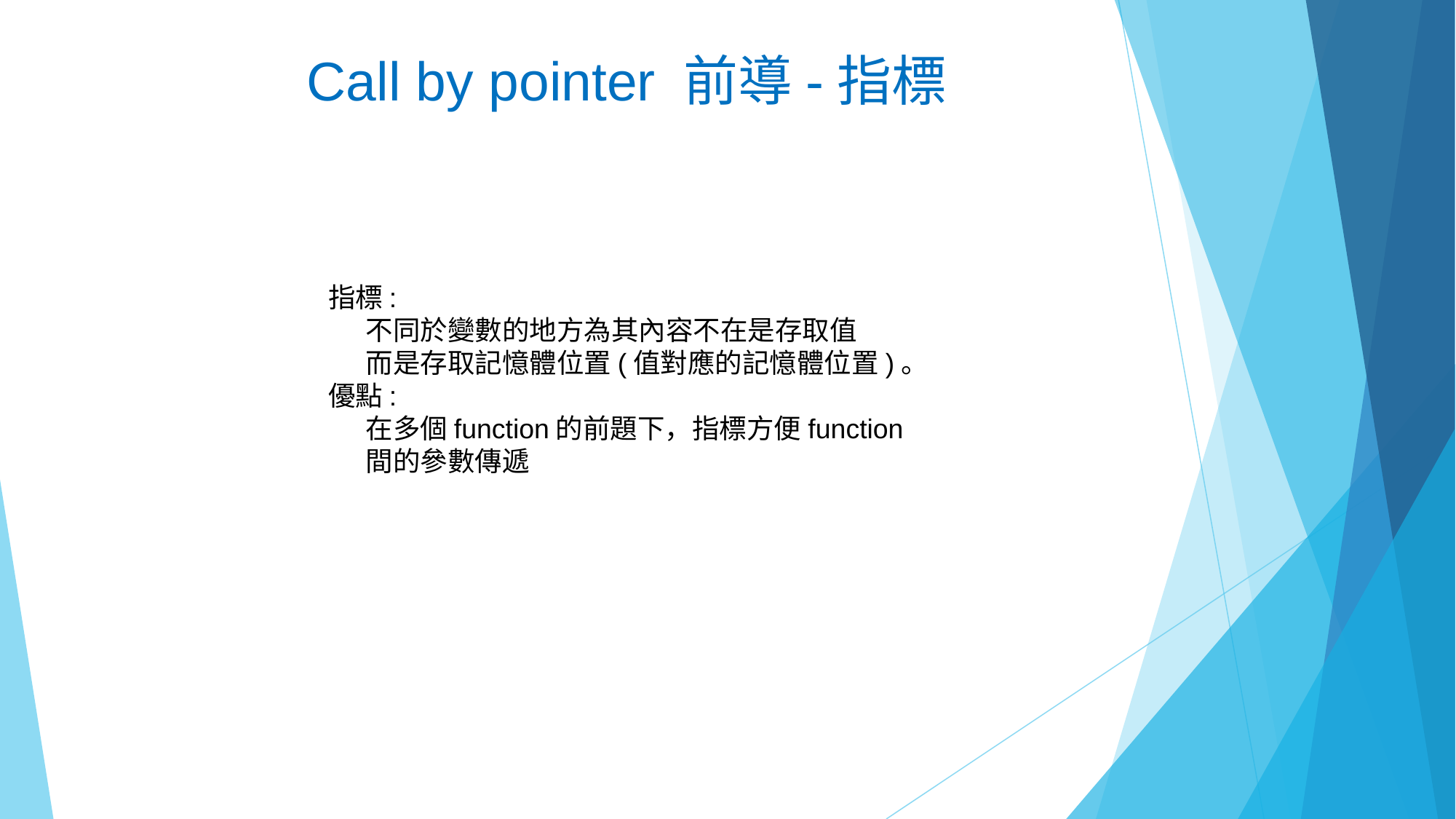

# Call by pointer 前導-指標
指標:
     不同於變數的地方為其內容不在是存取值
     而是存取記憶體位置(值對應的記憶體位置)。
優點:
     在多個function的前題下，指標方便function
     間的參數傳遞